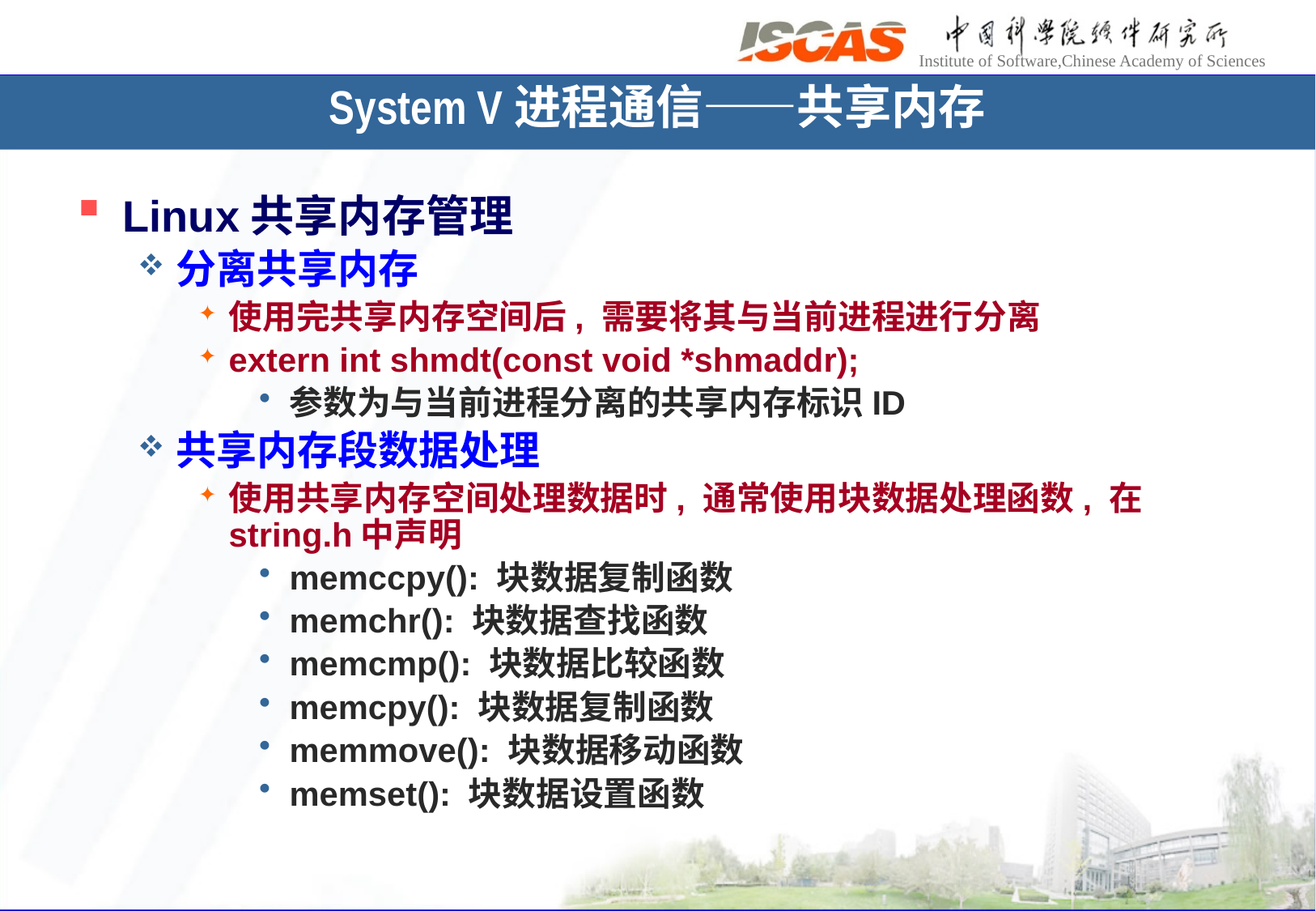

System V进程通信——共享内存
Linux共享内存管理
分离共享内存
使用完共享内存空间后, 需要将其与当前进程进行分离
extern int shmdt(const void *shmaddr);
参数为与当前进程分离的共享内存标识ID
共享内存段数据处理
使用共享内存空间处理数据时, 通常使用块数据处理函数, 在string.h中声明
memccpy(): 块数据复制函数
memchr(): 块数据查找函数
memcmp(): 块数据比较函数
memcpy(): 块数据复制函数
memmove(): 块数据移动函数
memset(): 块数据设置函数